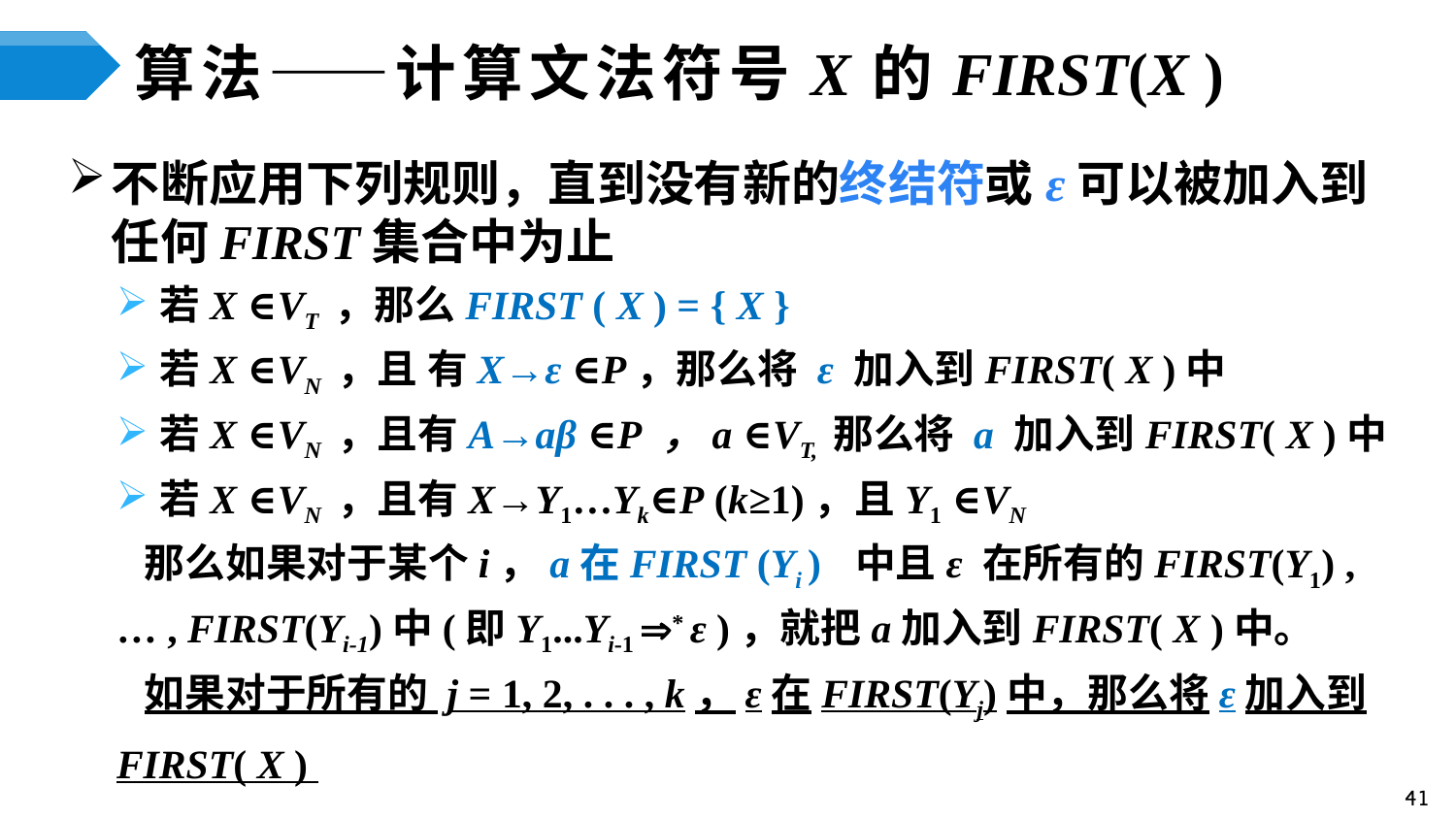

# 算法——计算文法符号X的FIRST(X )
不断应用下列规则，直到没有新的终结符或ε可以被加入到任何FIRST集合中为止
若X ∈VT ，那么FIRST ( X ) = { X }
若X ∈VN ，且 有X→ε ∈P，那么将 ε 加入到FIRST( X )中
若X ∈VN ，且有A→aβ ∈P ，a ∈VT, 那么将 a 加入到FIRST( X )中
若X ∈VN ，且有X→Y1…Yk∈P (k≥1)，且Y1 ∈VN
  那么如果对于某个i，a在FIRST (Yi ) 中且ε 在所有的FIRST(Y1) , … , FIRST(Yi-1)中(即Y1...Yi-1 ⇒* ε )，就把a加入到FIRST( X )中。
  如果对于所有的 j = 1, 2, . . . , k，ε在FIRST(Yj)中，那么将ε加入到FIRST( X )
41